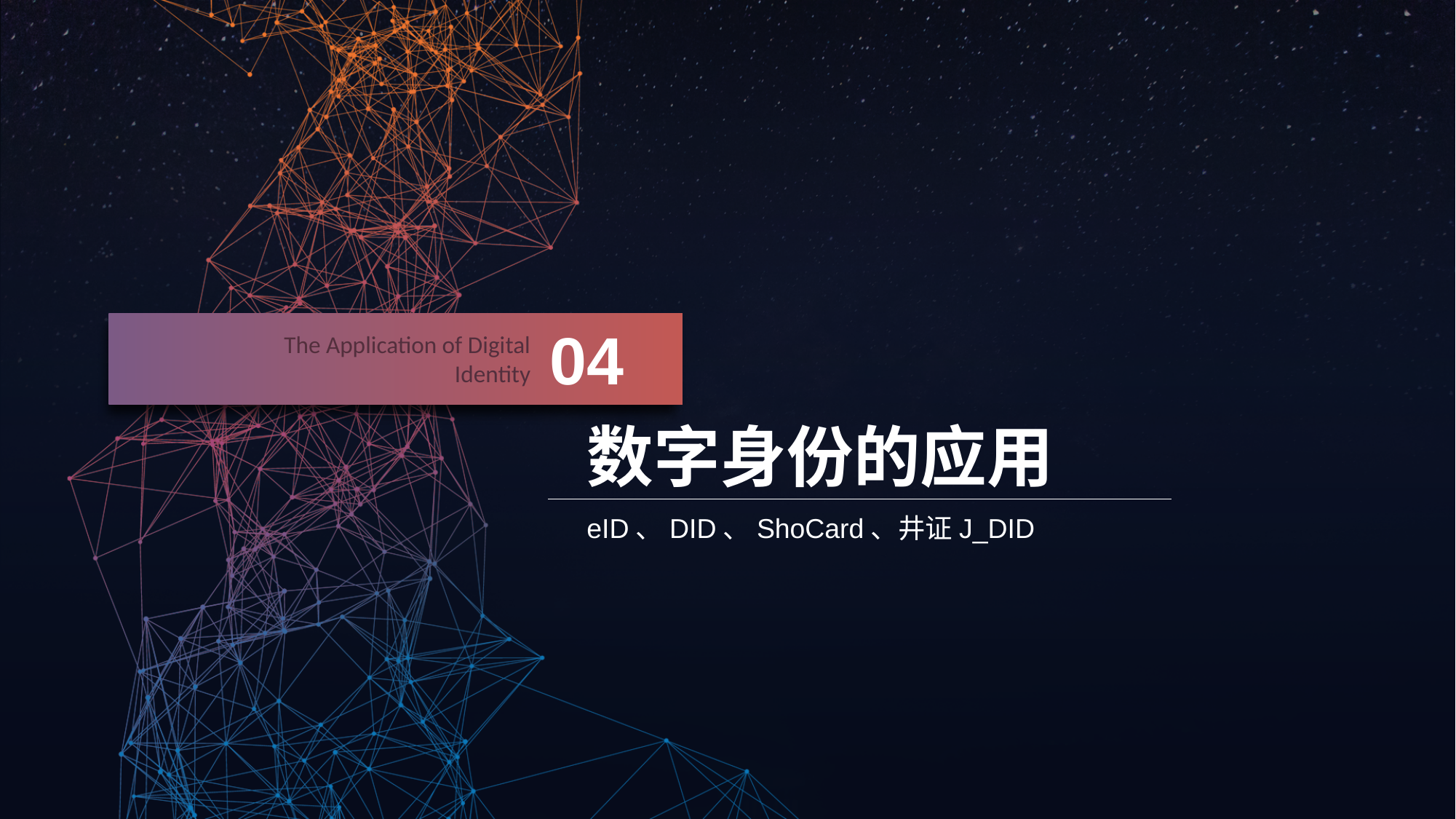

04

The Application of Digital Identity
数字身份的应用
eID、DID、ShoCard、井证J_DID